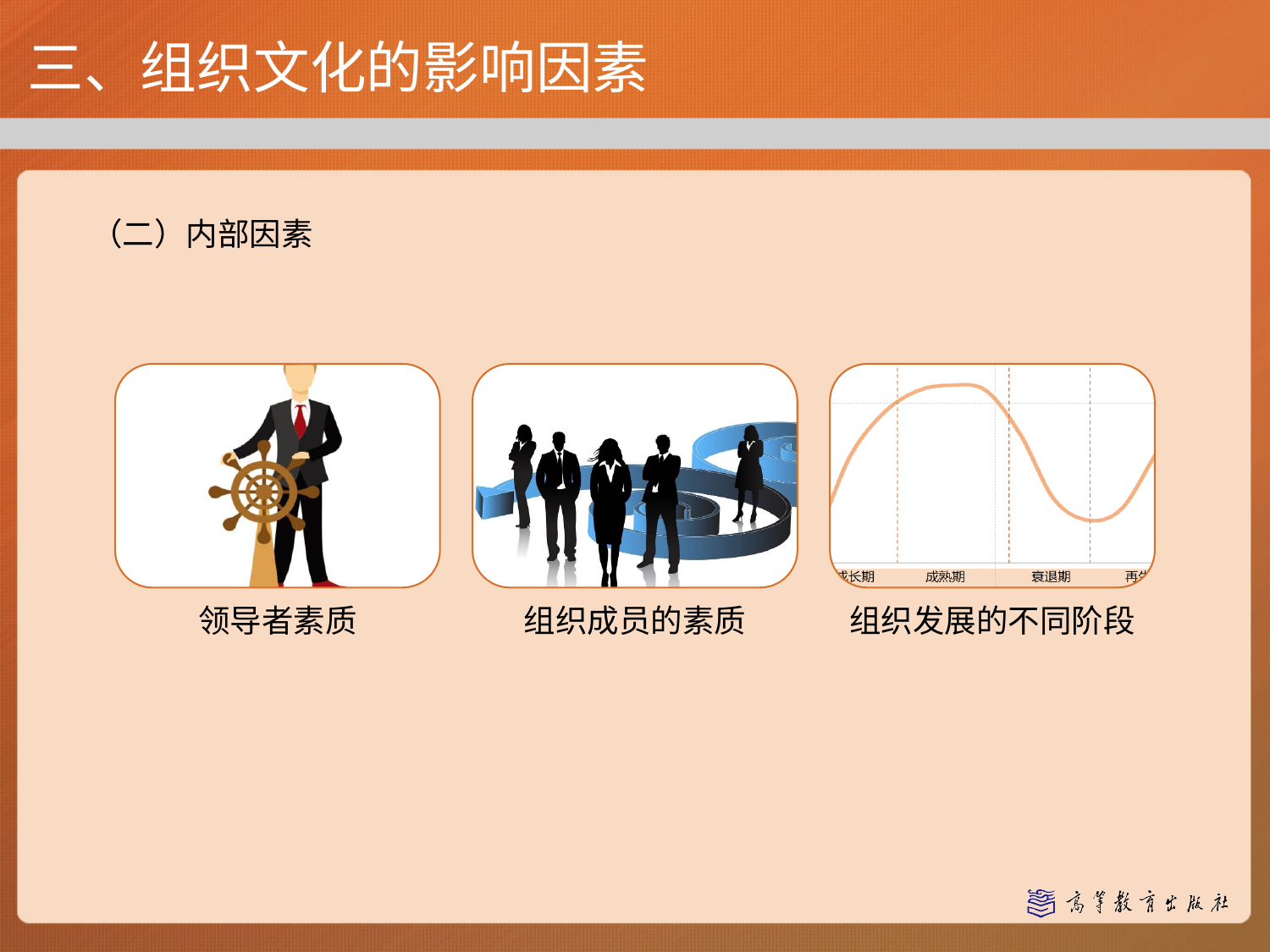

三、组织文化的影响因素
（二）内部因素
领导者素质
组织成员的素质
组织发展的不同阶段